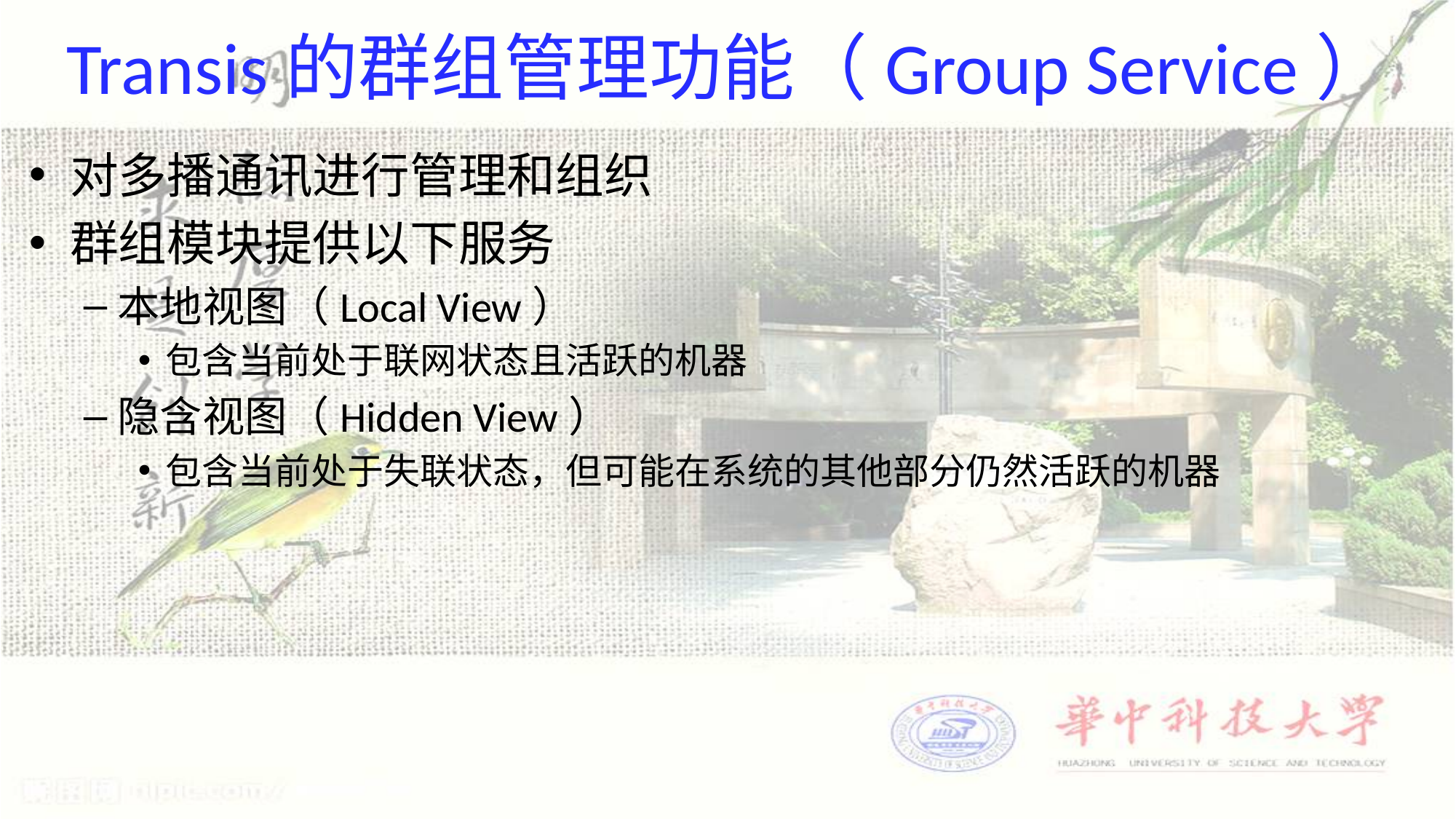

# Transis的群组管理功能（Group Service）
对多播通讯进行管理和组织
群组模块提供以下服务
本地视图（Local View）
包含当前处于联网状态且活跃的机器
隐含视图（Hidden View）
包含当前处于失联状态，但可能在系统的其他部分仍然活跃的机器